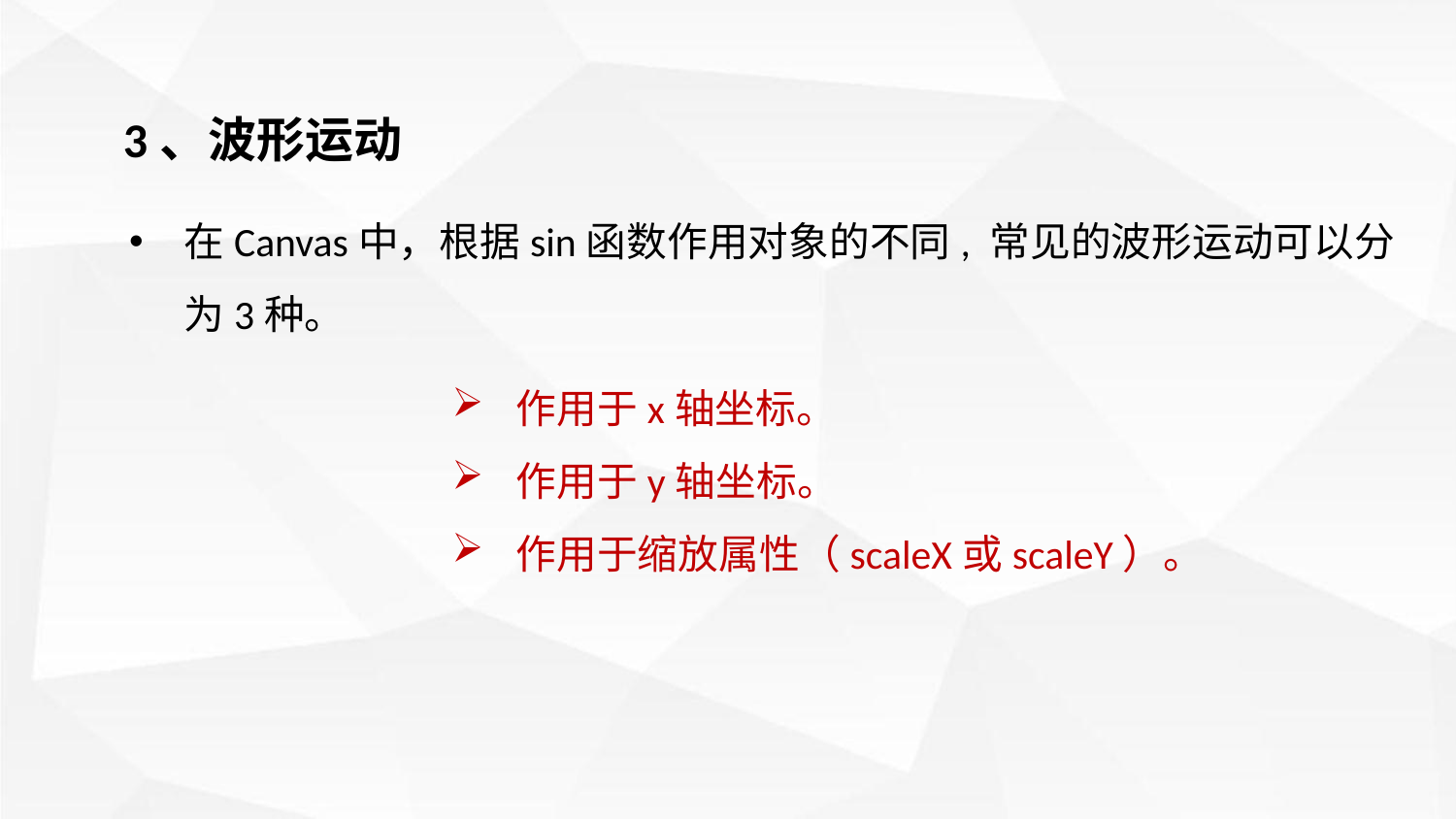

3、波形运动
在Canvas中，根据sin函数作用对象的不同, 常见的波形运动可以分为3种。
 作用于x轴坐标。
 作用于y轴坐标。
 作用于缩放属性（scaleX或scaleY）。